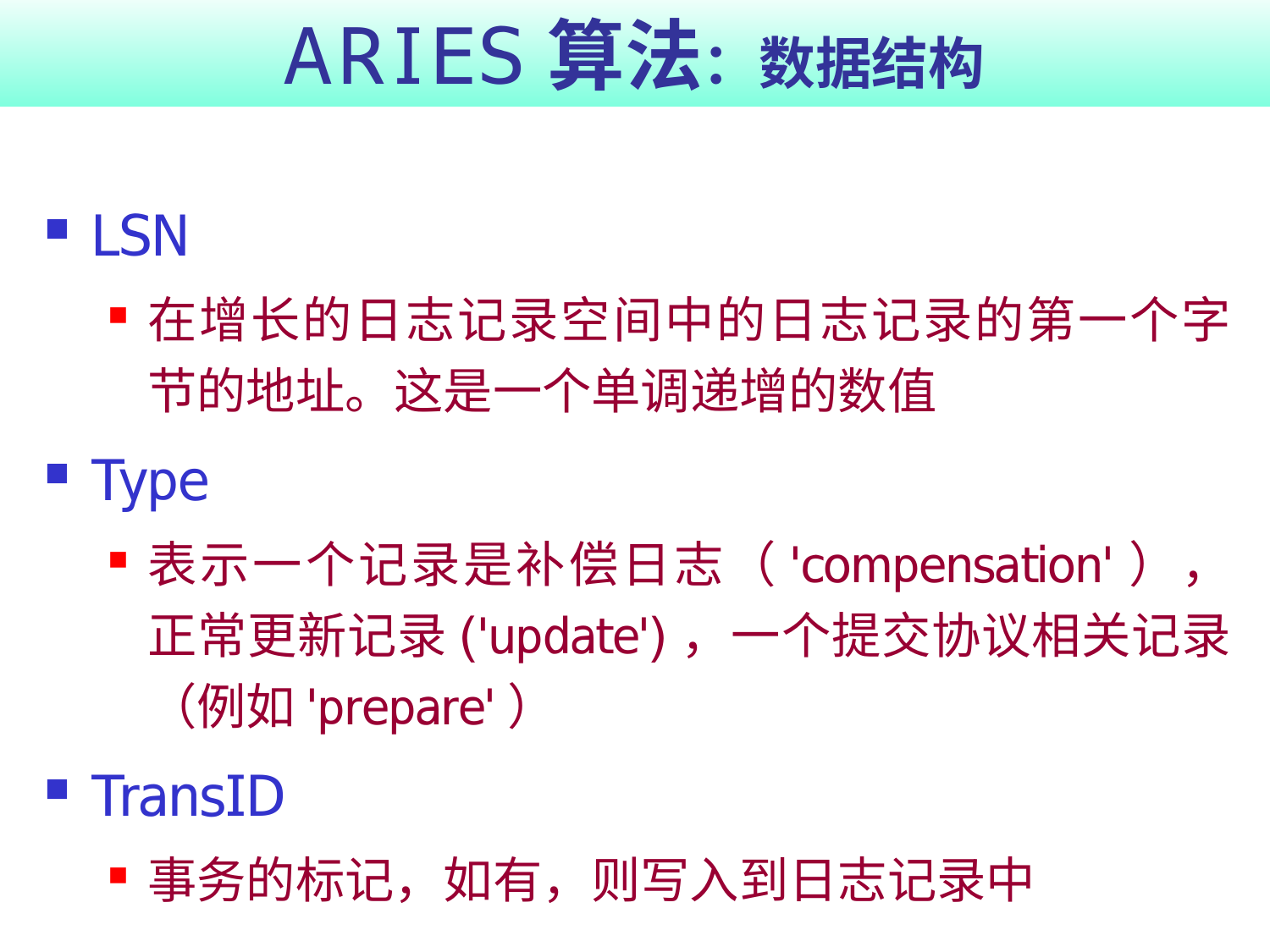

# ARIES算法：数据结构
LSN
在增长的日志记录空间中的日志记录的第一个字节的地址。这是一个单调递增的数值
Type
表示一个记录是补偿日志（'compensation'），正常更新记录('update')，一个提交协议相关记录（例如'prepare'）
TransID
事务的标记，如有，则写入到日志记录中